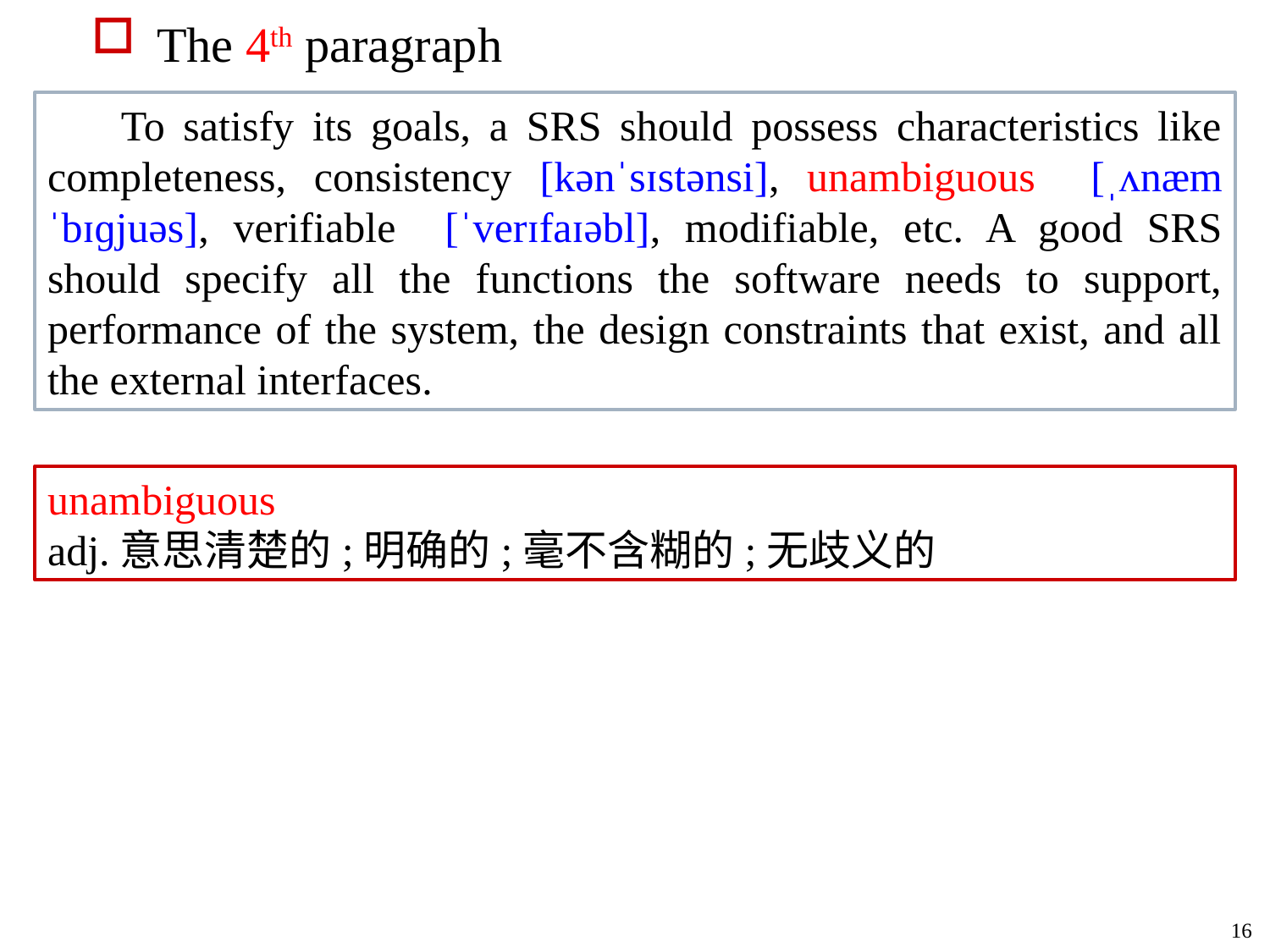

The 4th paragraph
    To satisfy its goals, a SRS should possess characteristics like completeness, consistency [kənˈsɪstənsi], unambiguous  [ˌʌnæmˈbɪɡjuəs], verifiable  [ˈverɪfaɪəbl], modifiable, etc. A good SRS should specify all the functions the software needs to support, performance of the system, the design constraints that exist, and all the external interfaces.
unambiguous
adj.意思清楚的;明确的;毫不含糊的;无歧义的
16